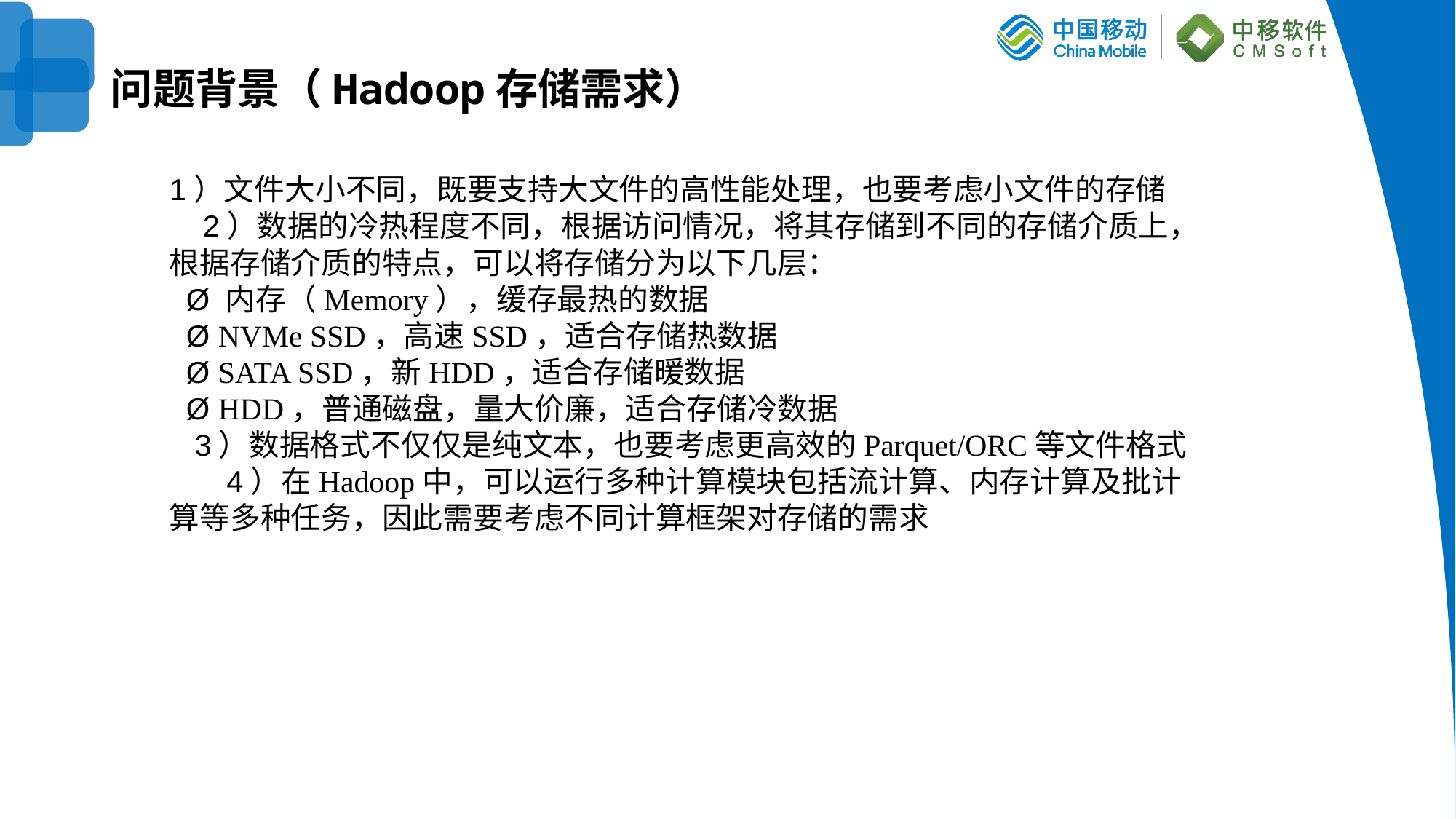

# 问题背景（Hadoop存储需求）
1）文件大小不同，既要支持大文件的高性能处理，也要考虑小文件的存储    2）数据的冷热程度不同，根据访问情况，将其存储到不同的存储介质上，根据存储介质的特点，可以将存储分为以下几层：  Ø 内存（Memory），缓存最热的数据  Ø NVMe SSD，高速SSD，适合存储热数据  Ø SATA SSD，新HDD，适合存储暖数据  Ø HDD，普通磁盘，量大价廉，适合存储冷数据   3）数据格式不仅仅是纯文本，也要考虑更高效的Parquet/ORC等文件格式   4）在Hadoop中，可以运行多种计算模块包括流计算、内存计算及批计算等多种任务，因此需要考虑不同计算框架对存储的需求